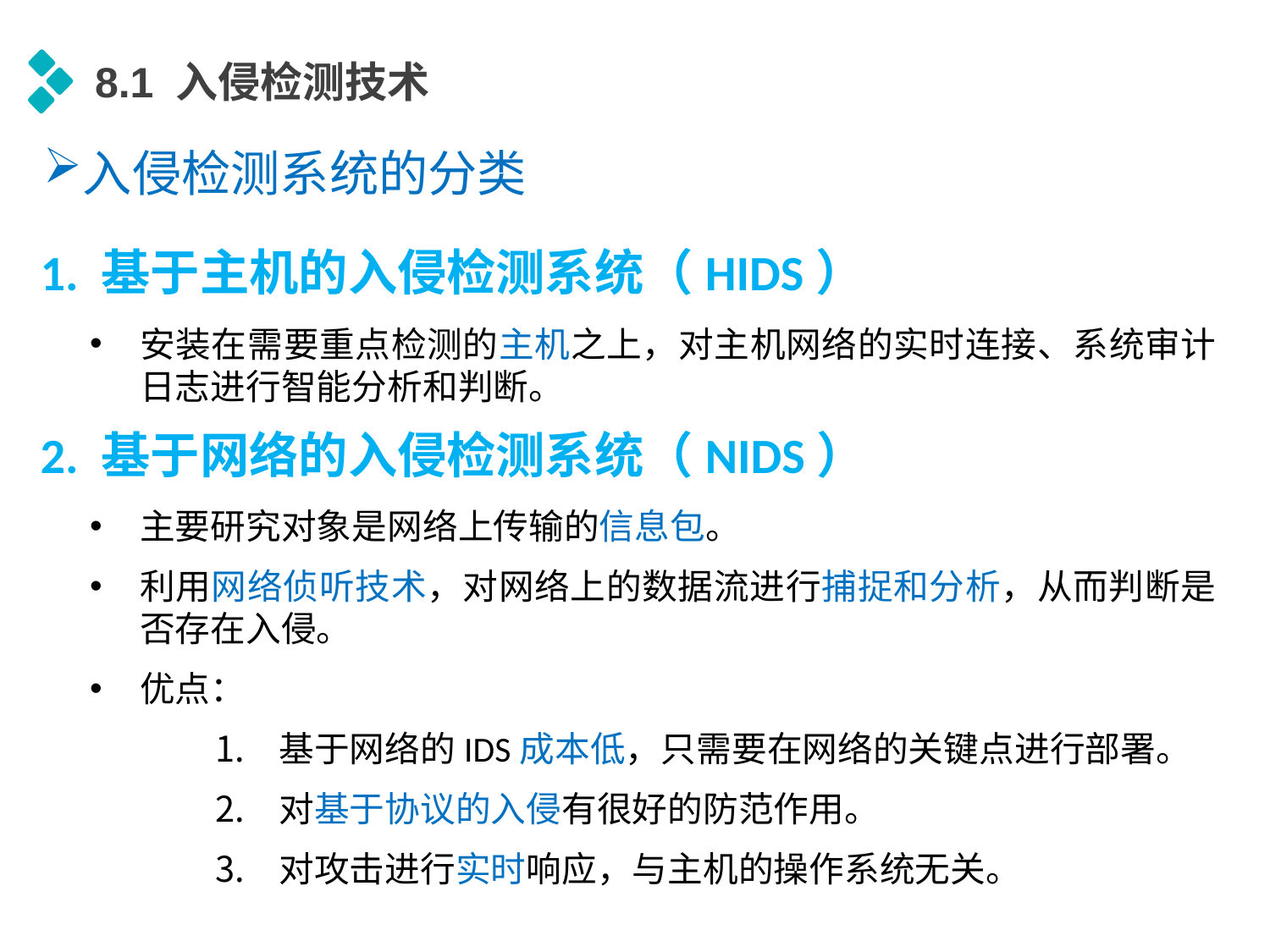

8.1 入侵检测技术

入侵检测系统的分类
1. 基于主机的入侵检测系统（HIDS）
安装在需要重点检测的主机之上，对主机网络的实时连接、系统审计日志进行智能分析和判断。
2. 基于网络的入侵检测系统（NIDS）
主要研究对象是网络上传输的信息包。
利用网络侦听技术，对网络上的数据流进行捕捉和分析，从而判断是否存在入侵。
优点：
基于网络的IDS成本低，只需要在网络的关键点进行部署。
对基于协议的入侵有很好的防范作用。
对攻击进行实时响应，与主机的操作系统无关。